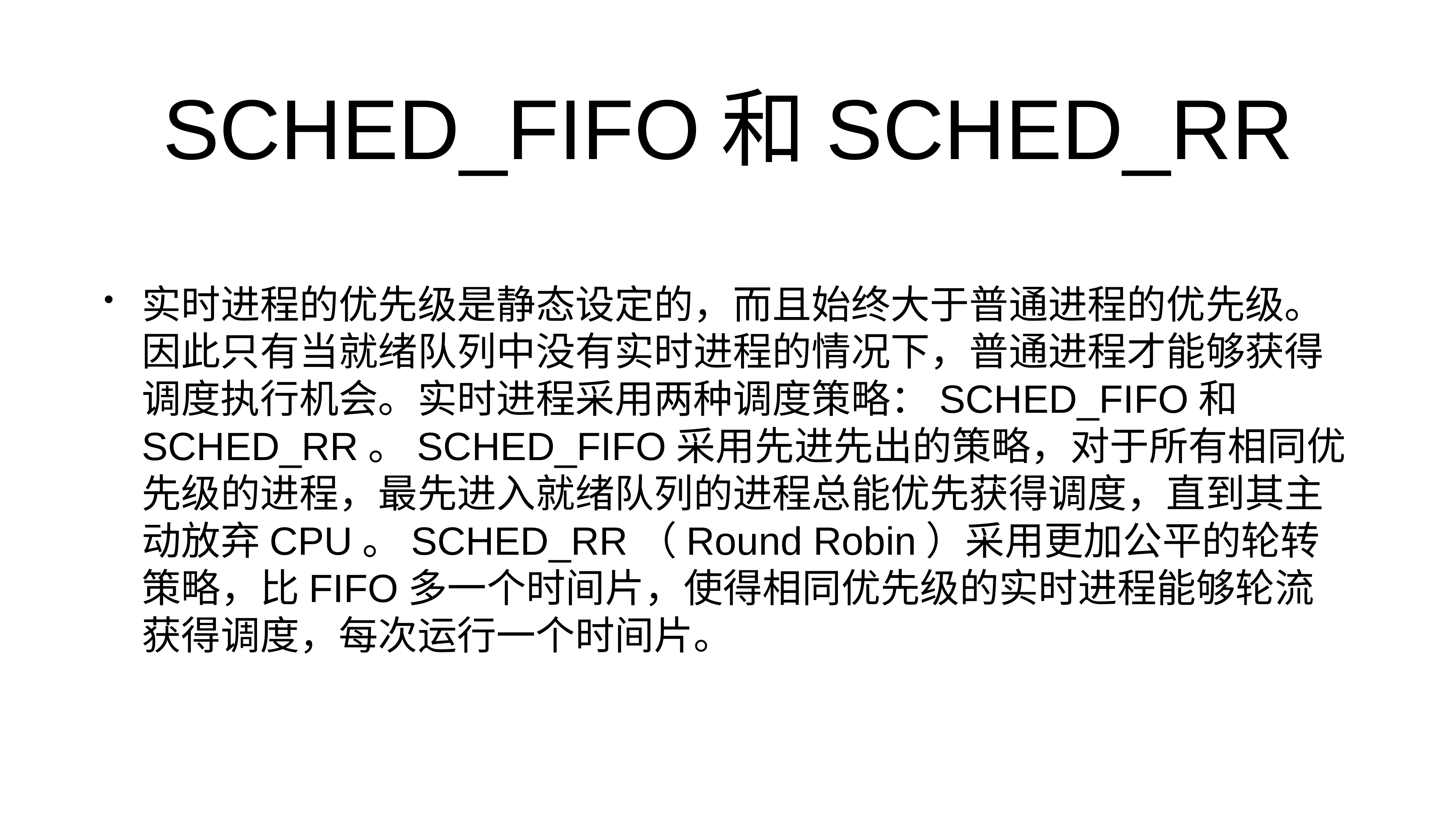

# SCHED_FIFO和SCHED_RR
实时进程的优先级是静态设定的，而且始终大于普通进程的优先级。因此只有当就绪队列中没有实时进程的情况下，普通进程才能够获得调度执行机会。实时进程采用两种调度策略：SCHED_FIFO和SCHED_RR。SCHED_FIFO采用先进先出的策略，对于所有相同优先级的进程，最先进入就绪队列的进程总能优先获得调度，直到其主动放弃CPU。SCHED_RR（Round Robin）采用更加公平的轮转策略，比FIFO多一个时间片，使得相同优先级的实时进程能够轮流获得调度，每次运行一个时间片。